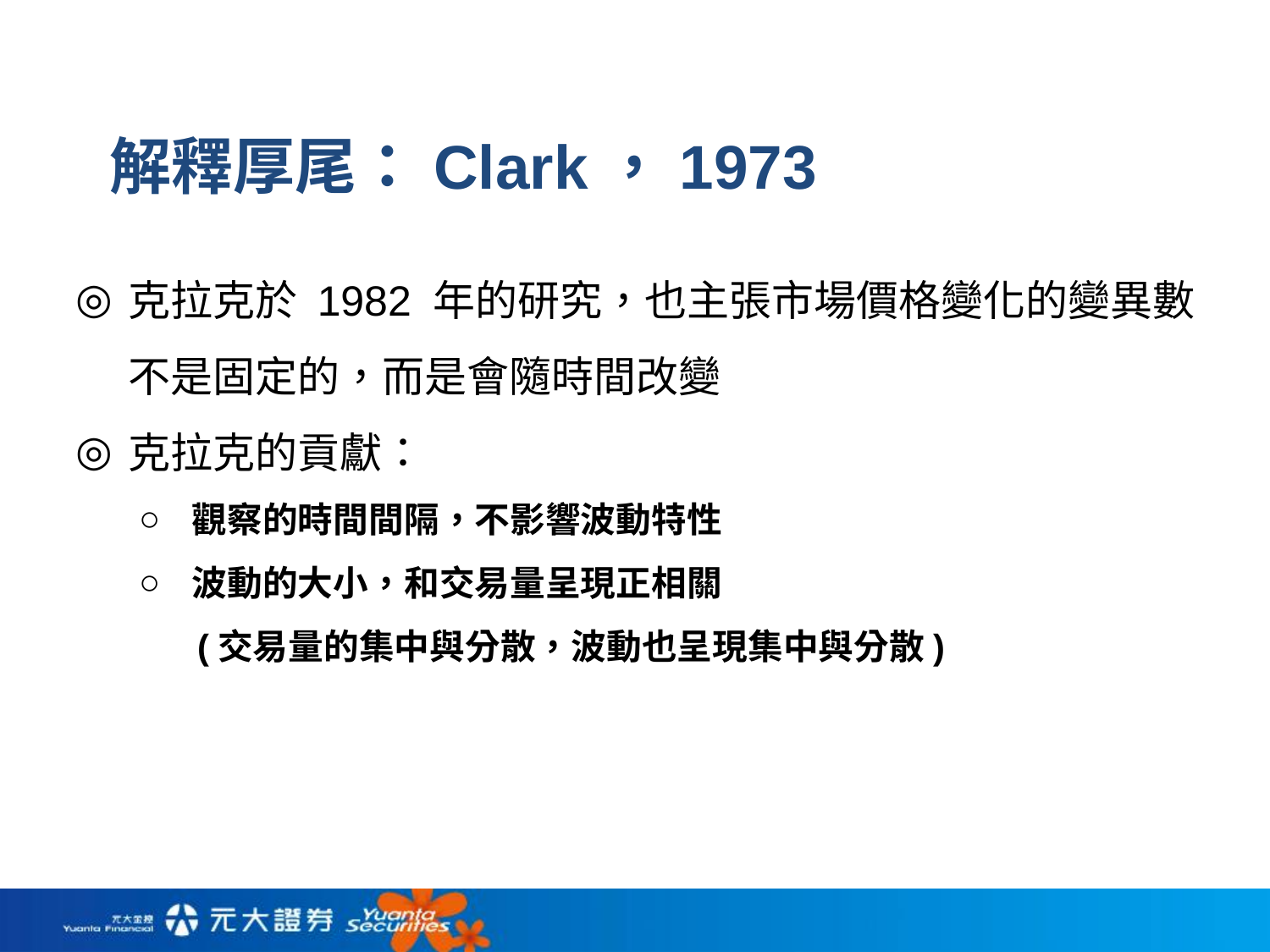

# 解釋厚尾：Clark，1973
克拉克於 1982 年的研究，也主張市場價格變化的變異數不是固定的，而是會隨時間改變
克拉克的貢獻：
觀察的時間間隔，不影響波動特性
波動的大小，和交易量呈現正相關
      (交易量的集中與分散，波動也呈現集中與分散)